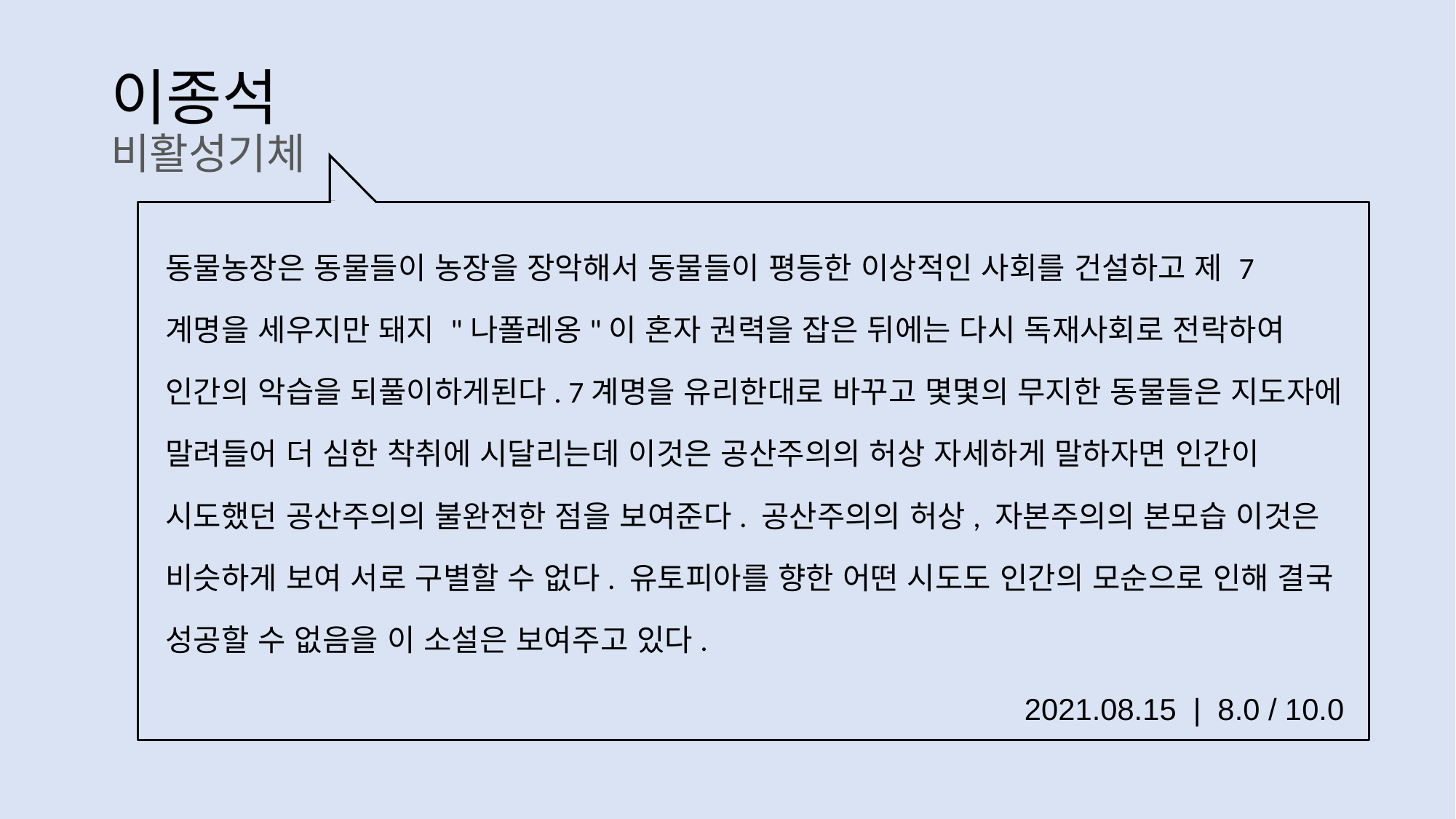

# 이종석 비활성기체

동물농장은 동물들이 농장을 장악해서 동물들이 평등한 이상적인 사회를 건설하고 제 7계명을 세우지만 돼지 "나폴레옹"이 혼자 권력을 잡은 뒤에는 다시 독재사회로 전락하여 인간의 악습을 되풀이하게된다. 7계명을 유리한대로 바꾸고 몇몇의 무지한 동물들은 지도자에 말려들어 더 심한 착취에 시달리는데 이것은 공산주의의 허상 자세하게 말하자면 인간이 시도했던 공산주의의 불완전한 점을 보여준다. 공산주의의 허상, 자본주의의 본모습 이것은 비슷하게 보여 서로 구별할 수 없다. 유토피아를 향한 어떤 시도도 인간의 모순으로 인해 결국 성공할 수 없음을 이 소설은 보여주고 있다.
2021.08.15  |  8.0 / 10.0